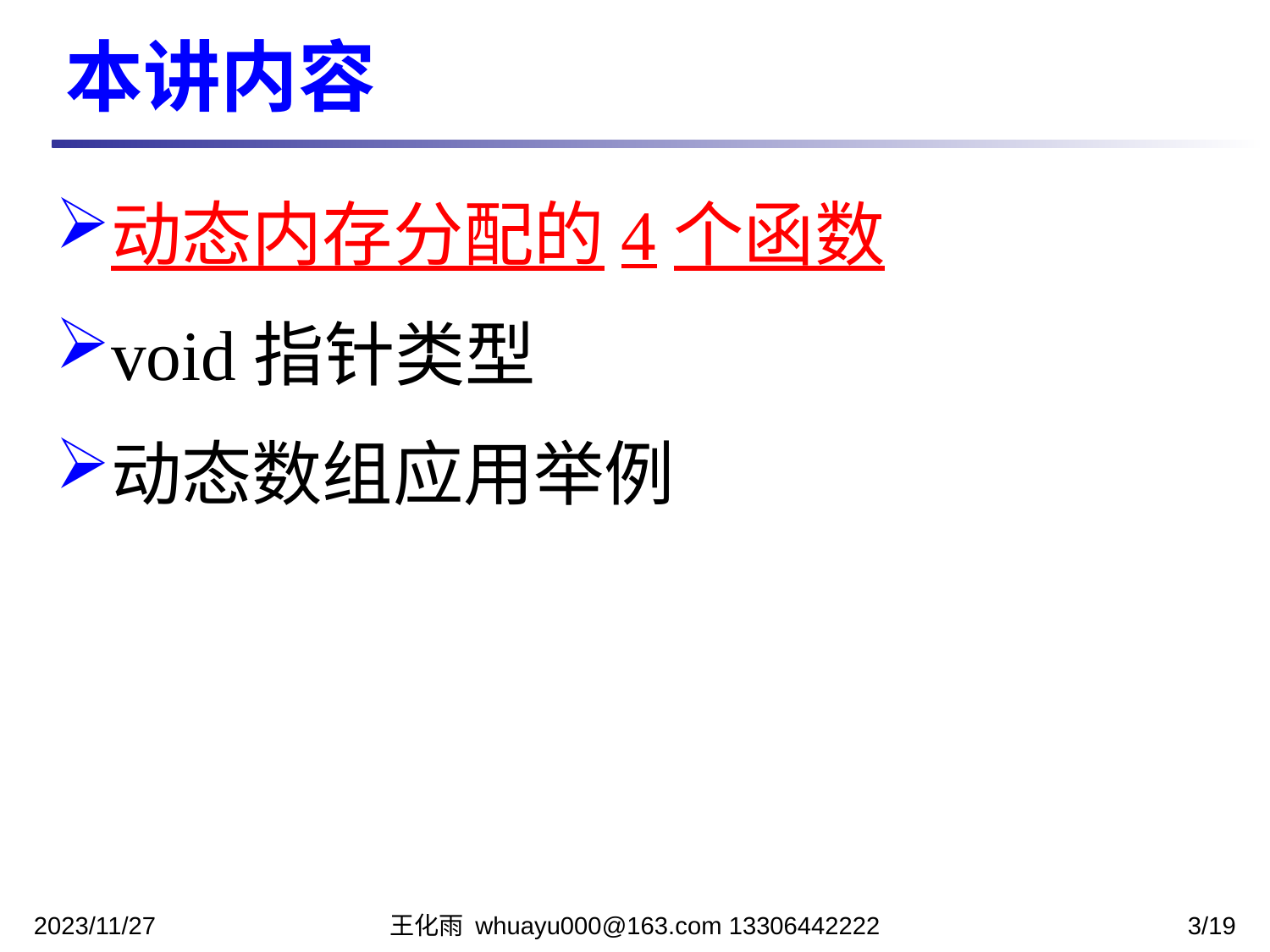

本讲内容
动态内存分配的4个函数
void指针类型
动态数组应用举例
2023/11/27
王化雨 whuayu000@163.com 13306442222
3/19